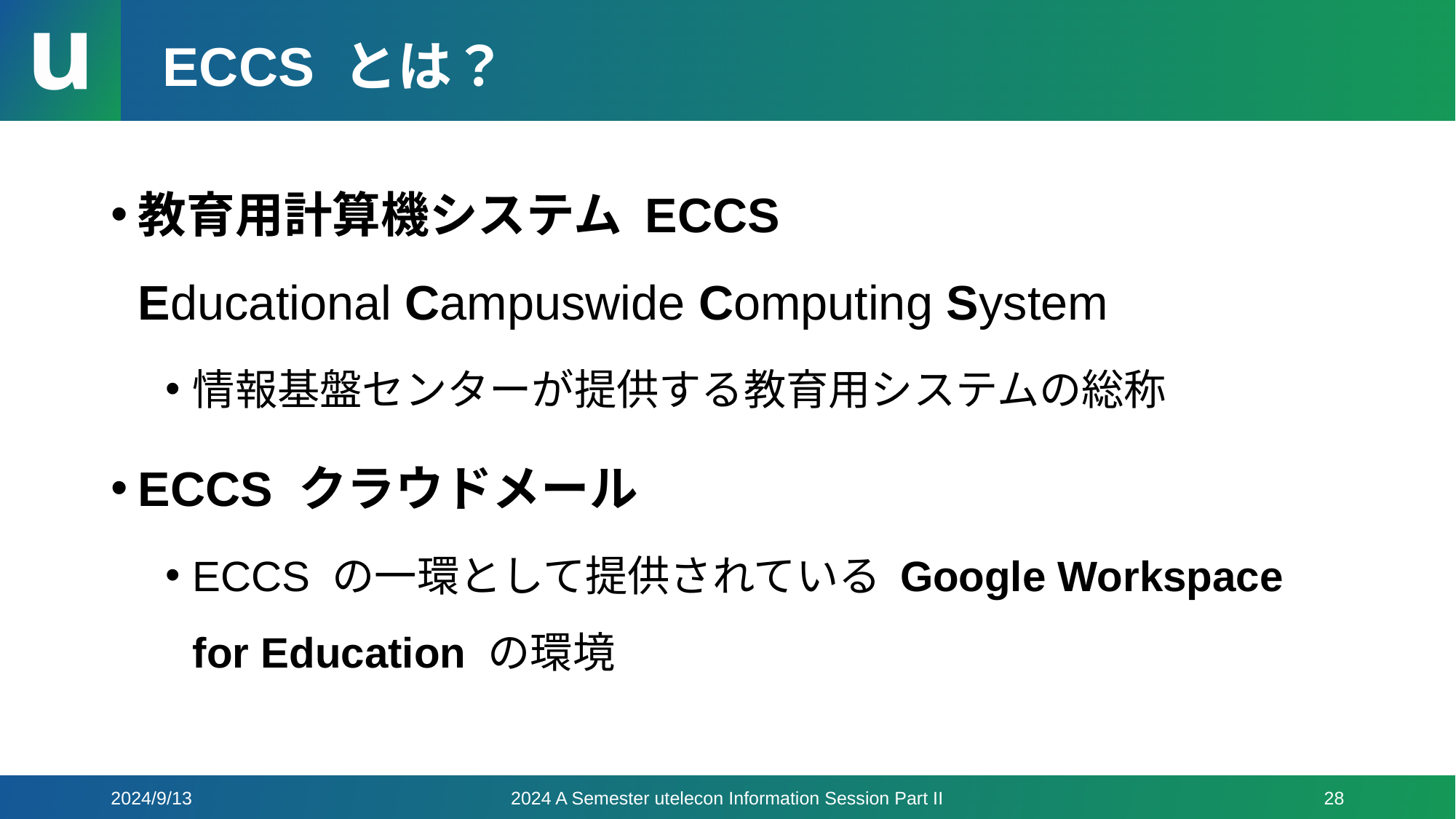

# ECCS とは？
教育用計算機システム ECCS
Educational Campuswide Computing System
情報基盤センターが提供する教育用システムの総称
ECCS クラウドメール
ECCS の一環として提供されている Google Workspace for Education の環境
2024/9/13
2024 A Semester utelecon Information Session Part II
28